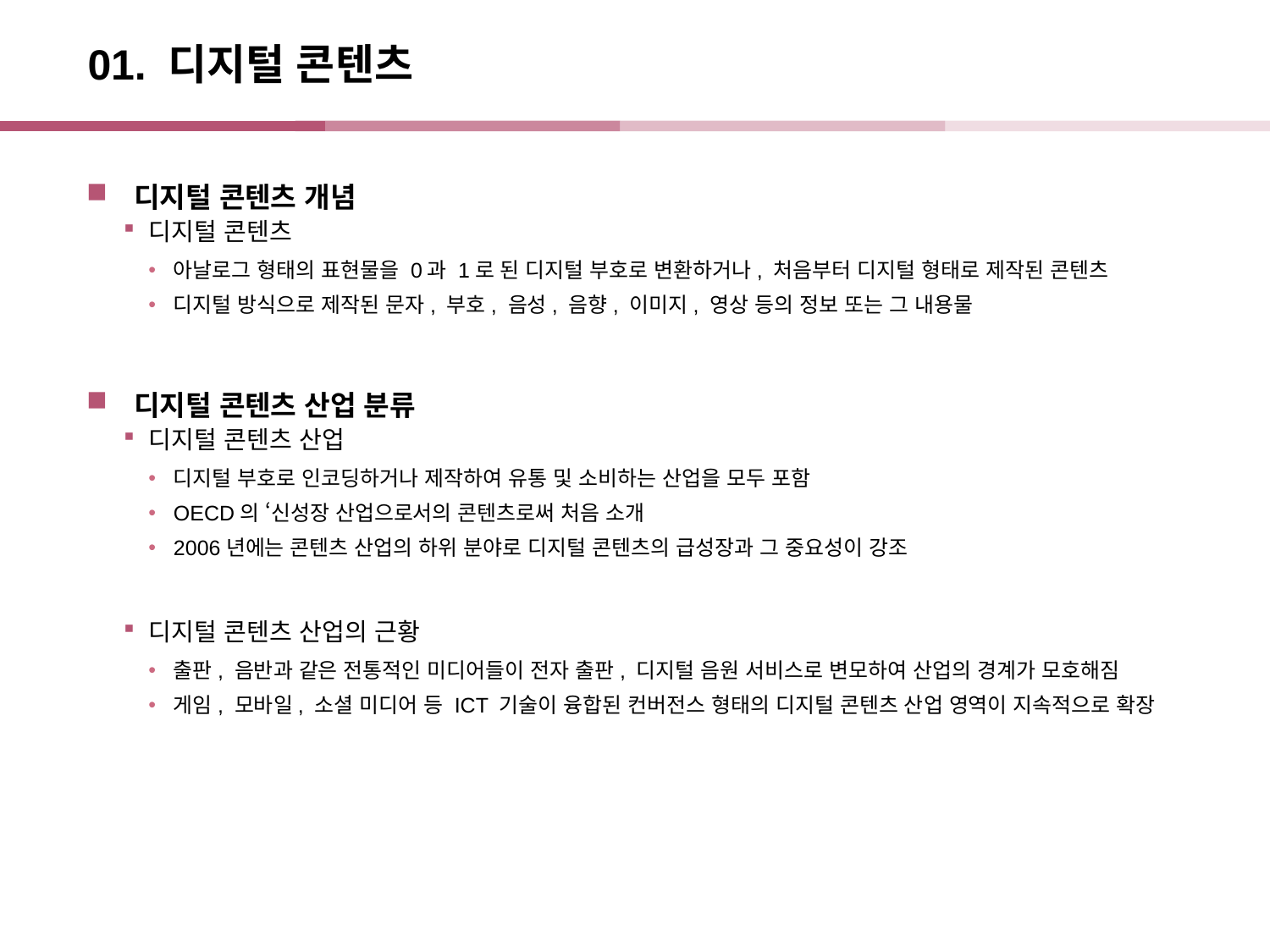

# 01. 디지털 콘텐츠
디지털 콘텐츠 개념
디지털 콘텐츠
아날로그 형태의 표현물을 0과 1로 된 디지털 부호로 변환하거나, 처음부터 디지털 형태로 제작된 콘텐츠
디지털 방식으로 제작된 문자, 부호, 음성, 음향, 이미지, 영상 등의 정보 또는 그 내용물

디지털 콘텐츠 산업 분류
디지털 콘텐츠 산업
디지털 부호로 인코딩하거나 제작하여 유통 및 소비하는 산업을 모두 포함
OECD의 ‘신성장 산업으로서의 콘텐츠로써 처음 소개
2006년에는 콘텐츠 산업의 하위 분야로 디지털 콘텐츠의 급성장과 그 중요성이 강조

디지털 콘텐츠 산업의 근황
출판, 음반과 같은 전통적인 미디어들이 전자 출판, 디지털 음원 서비스로 변모하여 산업의 경계가 모호해짐
게임, 모바일, 소셜 미디어 등 ICT 기술이 융합된 컨버전스 형태의 디지털 콘텐츠 산업 영역이 지속적으로 확장